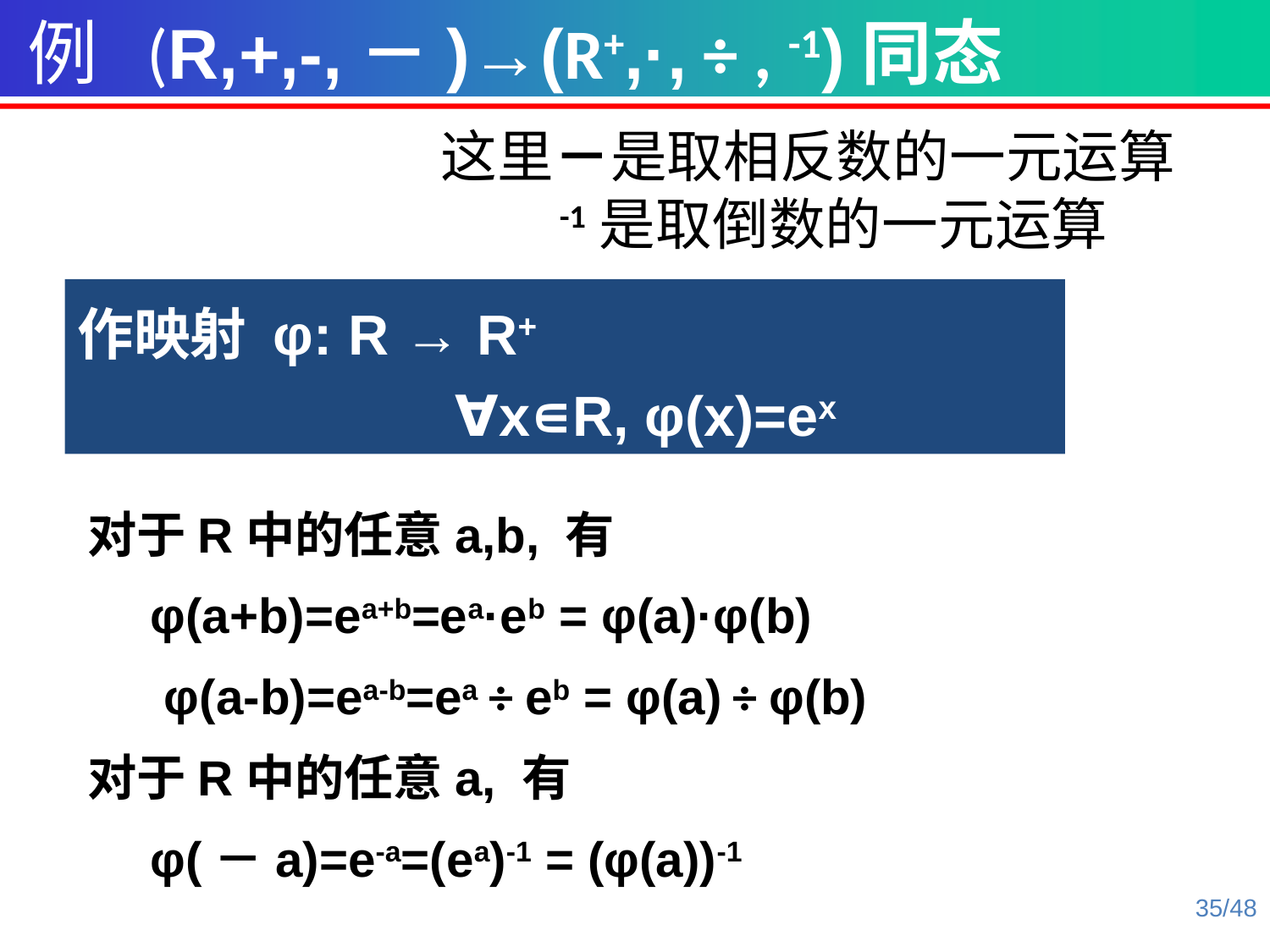

例  (R,+,-,－)→(R+,·, ÷ , -1)同态
这里－是取相反数的一元运算
                -1是取倒数的一元运算

作映射 φ: R → R+
	                ∀x∊R, φ(x)=ex
对于R中的任意a,b, 有
 φ φ(a+b)=ea+b=ea·eb = φ(a)·φ(b)
  φ φ(a-b)=ea-b=ea ÷ eb = φ(a) ÷ φ(b)
对于R中的任意a, 有
 φ φ(－a)=e-a=(ea)-1 = (φ(a))-1
35/48